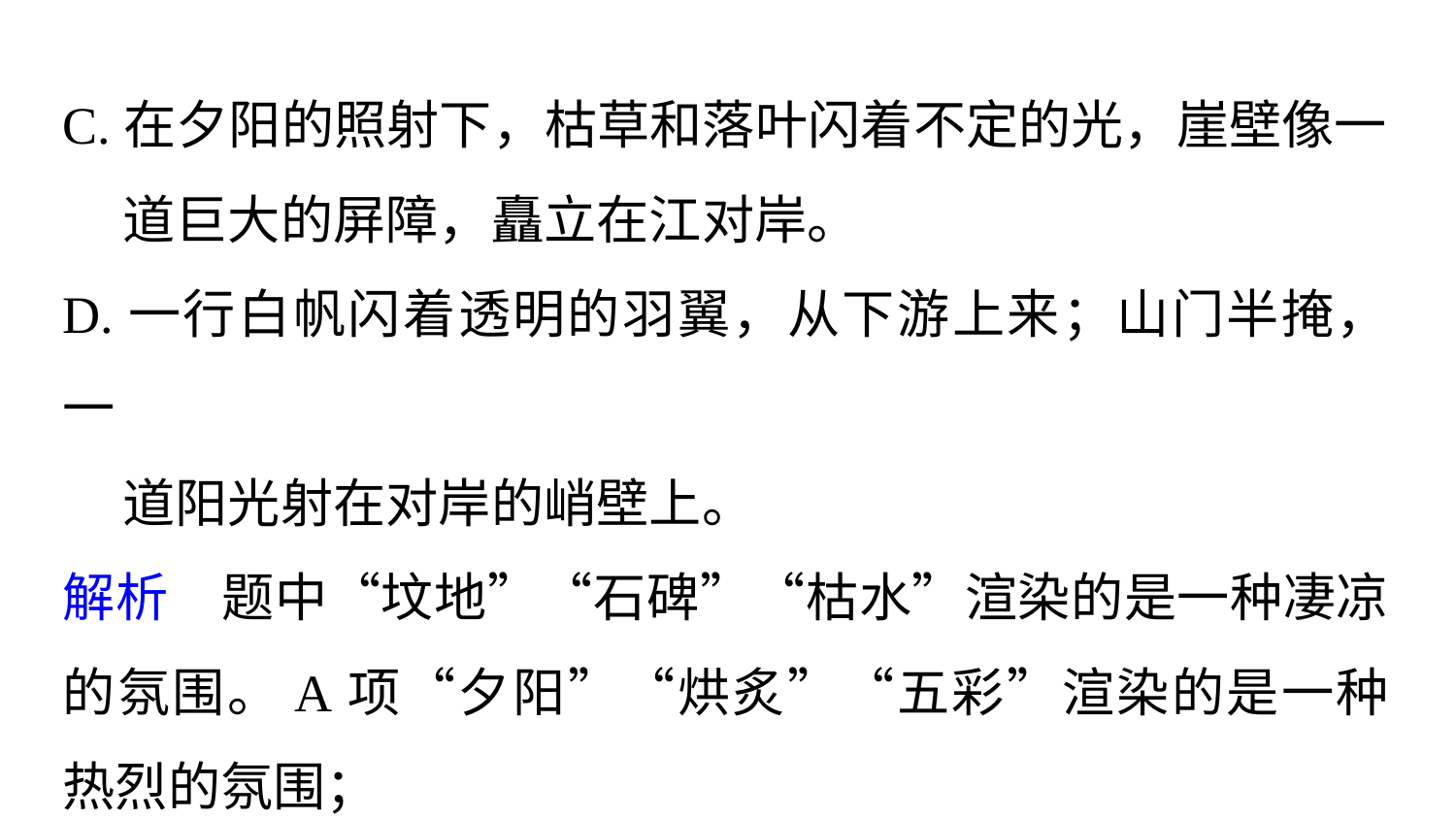

C.在夕阳的照射下，枯草和落叶闪着不定的光，崖壁像一
    道巨大的屏障，矗立在江对岸。
D.一行白帆闪着透明的羽翼，从下游上来；山门半掩，一
    道阳光射在对岸的峭壁上。
解析　题中“坟地”“石碑”“枯水”渲染的是一种凄凉的氛围。A项“夕阳”“烘炙”“五彩”渲染的是一种热烈的氛围；